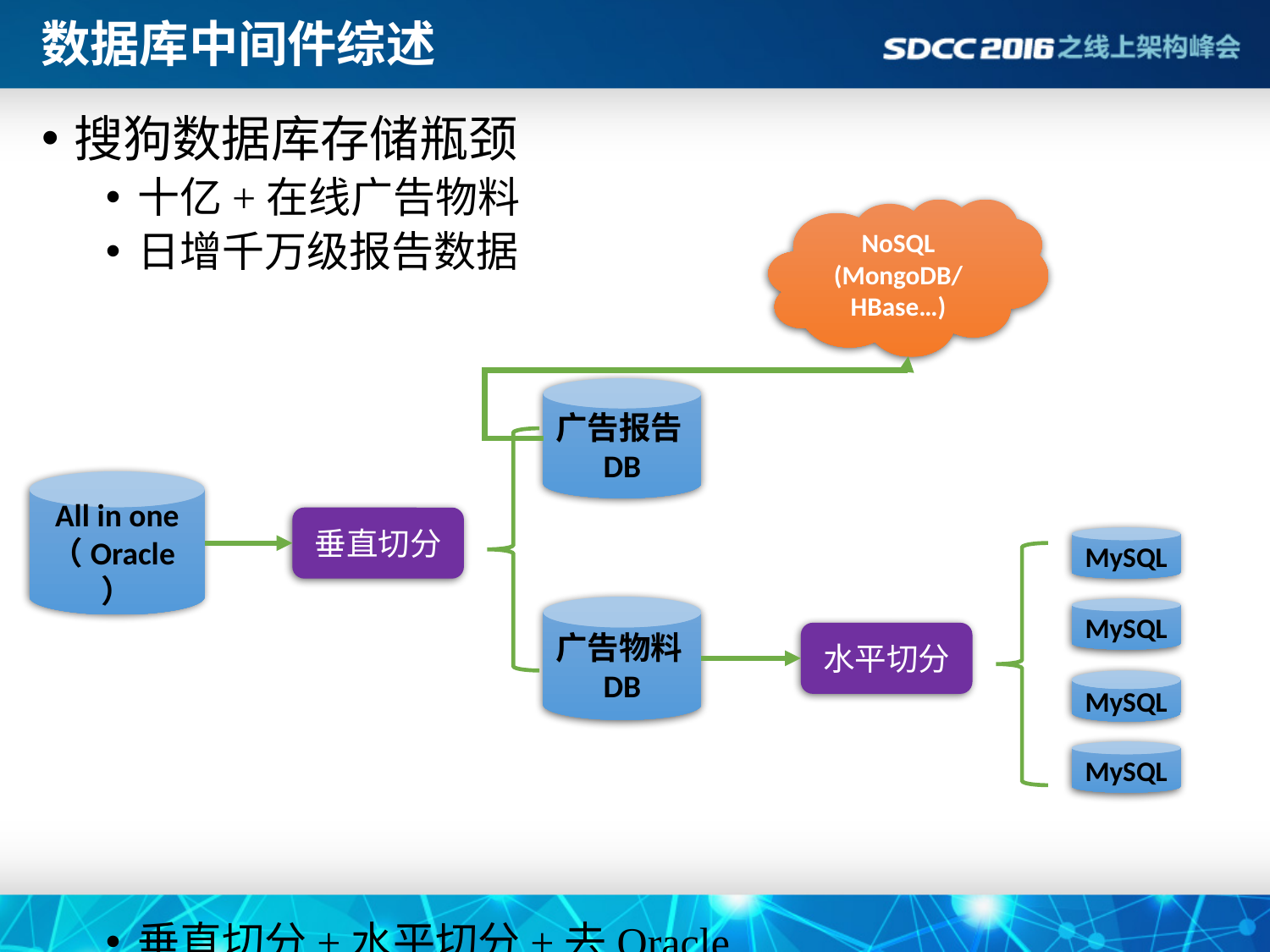

# 数据库中间件综述
搜狗数据库存储瓶颈
十亿+在线广告物料
日增千万级报告数据

垂直切分+水平切分+去Oracle

NoSQL
(MongoDB/HBase…)
广告报告DB

All in one
（Oracle）
垂直切分
MySQL

广告物料DB
MySQL
水平切分
MySQL
MySQL